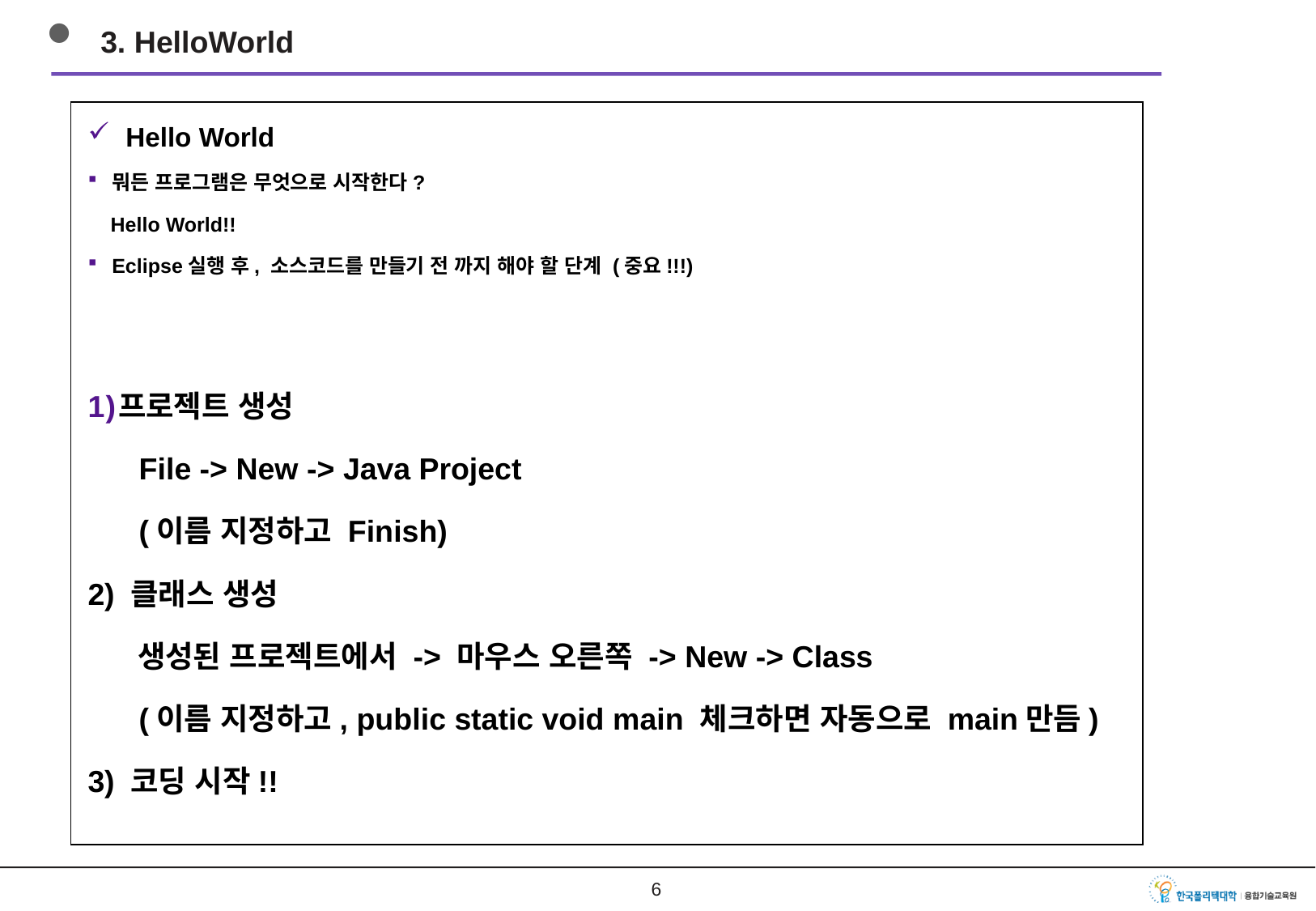

3. HelloWorld
Hello World
뭐든 프로그램은 무엇으로 시작한다?
    Hello World!!
Eclipse실행 후, 소스코드를 만들기 전 까지 해야 할 단계 (중요!!!)

프로젝트 생성
      File -> New -> Java Project
      (이름 지정하고 Finish)
2) 클래스 생성
     생성된 프로젝트에서 -> 마우스 오른쪽 -> New -> Class
      (이름 지정하고, public static void main 체크하면 자동으로 main만듬)
3) 코딩 시작!!
6